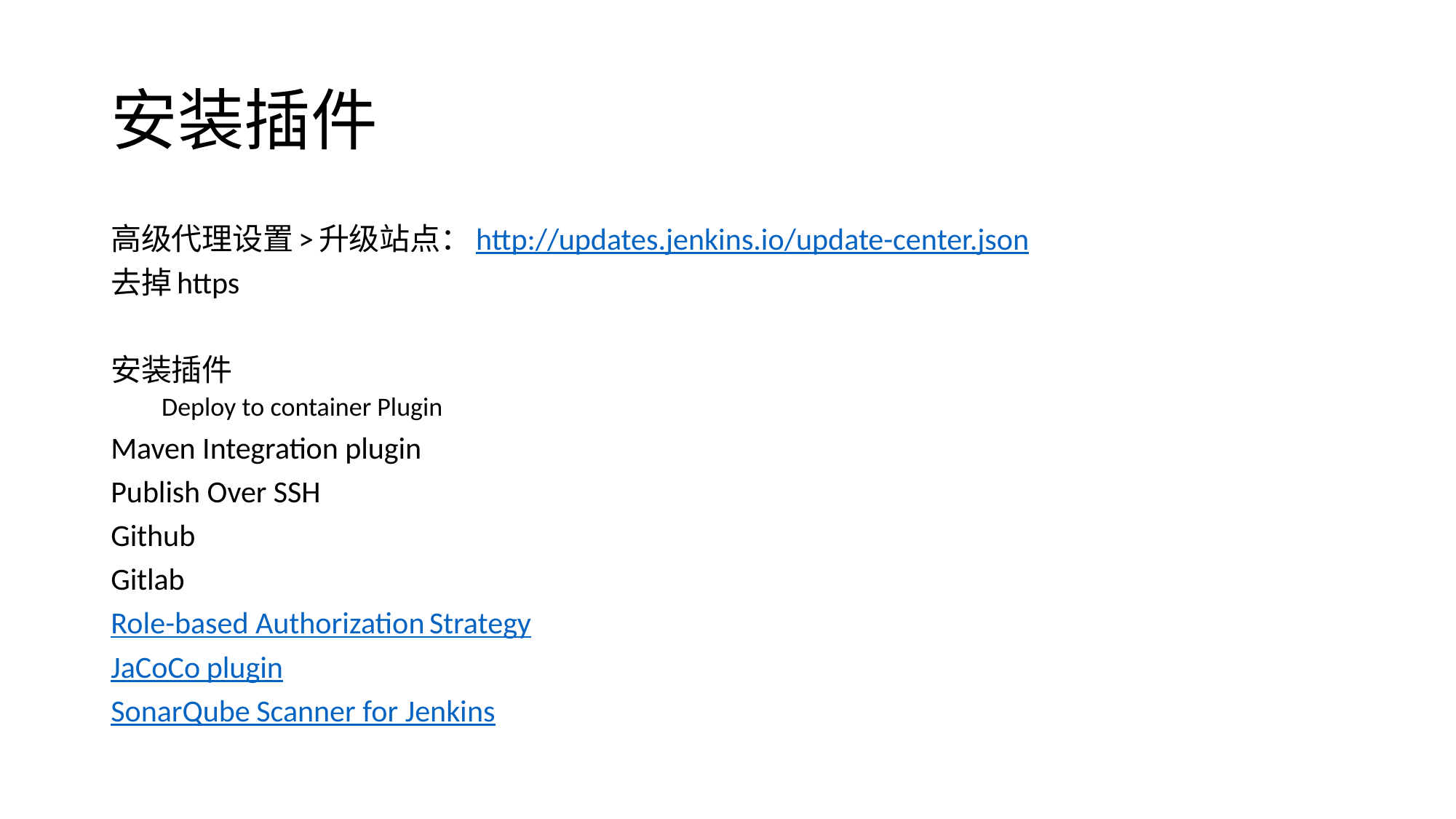

# 安装插件
高级代理设置>升级站点：http://updates.jenkins.io/update-center.json
去掉https

安装插件
Deploy to container Plugin
Maven Integration plugin
Publish Over SSH
Github
Gitlab
Role-based Authorization Strategy
JaCoCo plugin
SonarQube Scanner for Jenkins